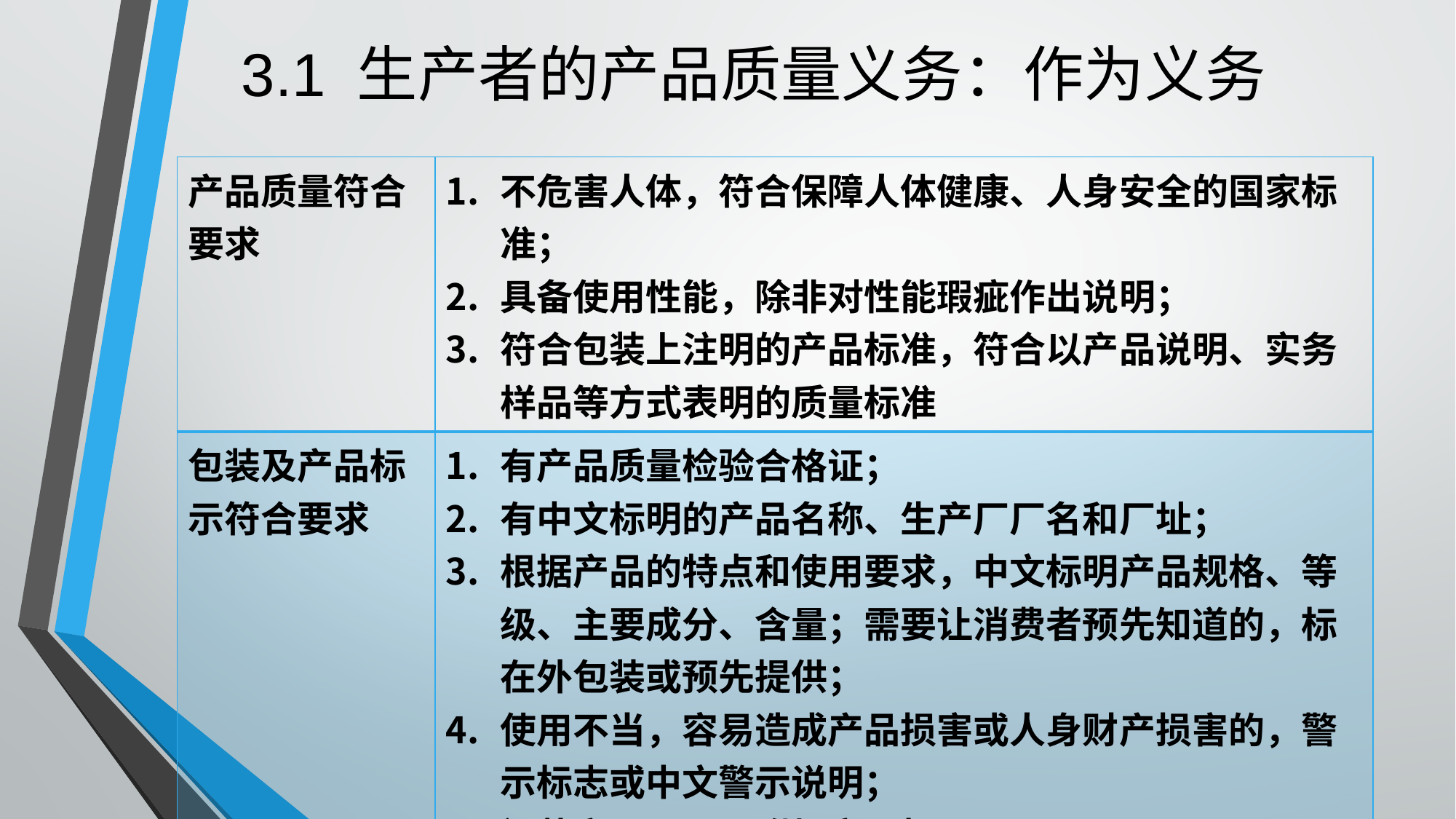

# 3.1 生产者的产品质量义务：作为义务
| 产品质量符合要求 | 不危害人体，符合保障人体健康、人身安全的国家标准； 具备使用性能，除非对性能瑕疵作出说明； 符合包装上注明的产品标准，符合以产品说明、实务样品等方式表明的质量标准 |
| --- | --- |
| 包装及产品标示符合要求 | 有产品质量检验合格证； 有中文标明的产品名称、生产厂厂名和厂址； 根据产品的特点和使用要求，中文标明产品规格、等级、主要成分、含量；需要让消费者预先知道的，标在外包装或预先提供； 使用不当，容易造成产品损害或人身财产损害的，警示标志或中文警示说明； 裸装产品可以不附加产品标示 危险品或特殊方式储运品，特殊的包装+警示 |